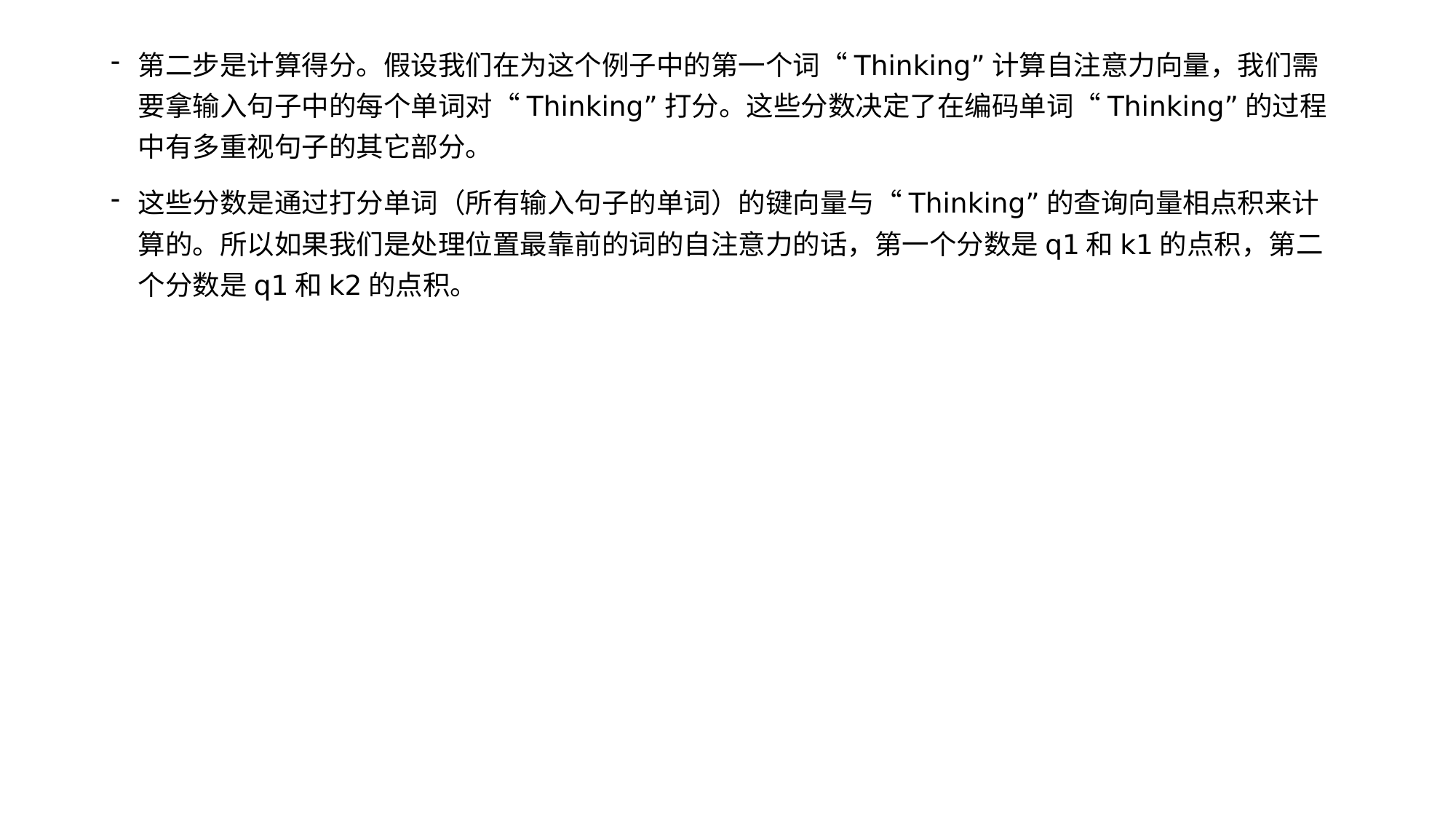

第二步是计算得分。假设我们在为这个例子中的第一个词“Thinking”计算自注意力向量，我们需要拿输入句子中的每个单词对“Thinking”打分。这些分数决定了在编码单词“Thinking”的过程中有多重视句子的其它部分。
这些分数是通过打分单词（所有输入句子的单词）的键向量与“Thinking”的查询向量相点积来计算的。所以如果我们是处理位置最靠前的词的自注意力的话，第一个分数是q1和k1的点积，第二个分数是q1和k2的点积。
#